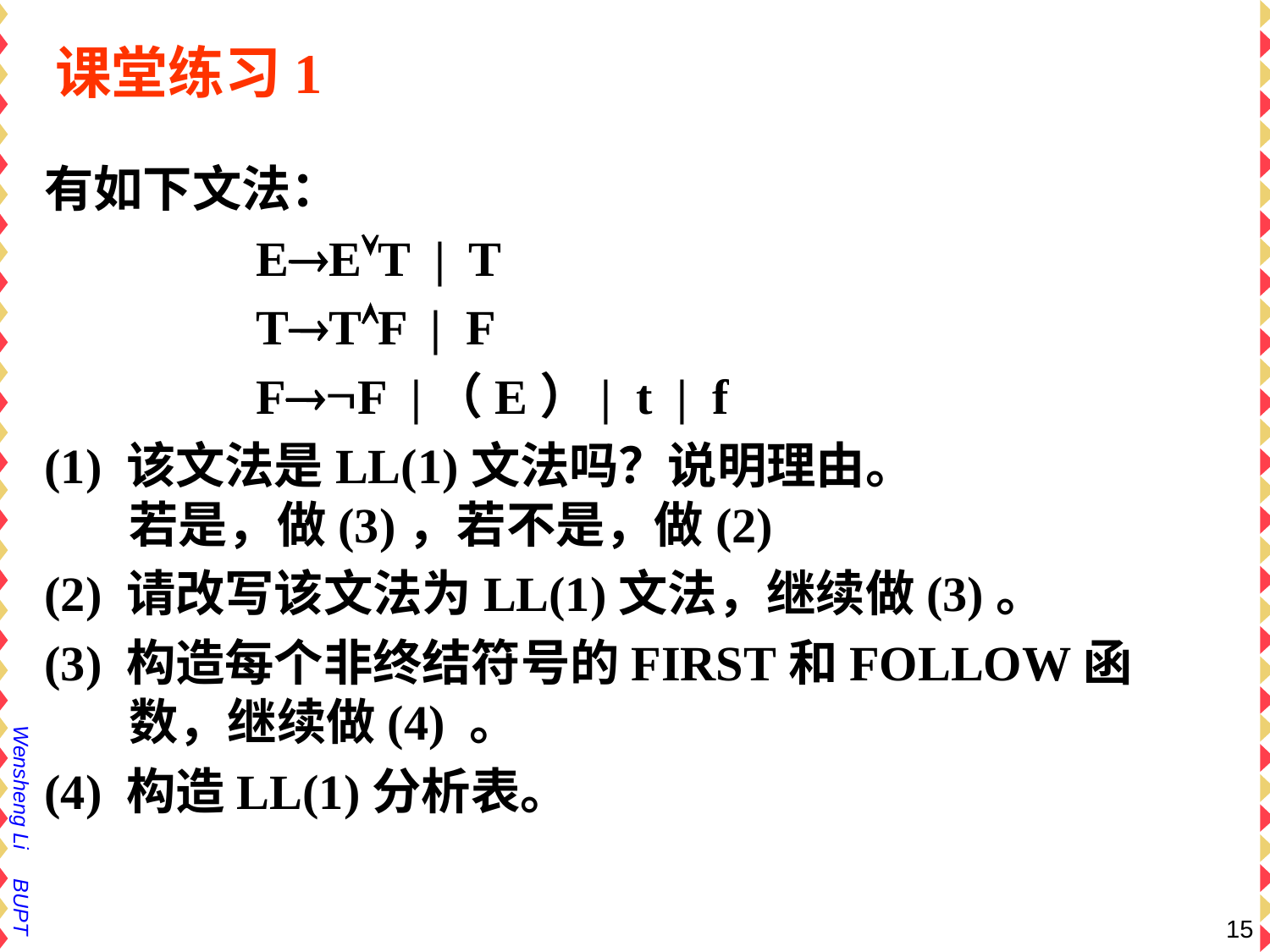

# 课堂练习1
有如下文法：
		E→E∨T  |  T
		T→T∧F  |  F
		F→¬F  |（E）|  t  |  f
(1) 该文法是LL(1)文法吗？说明理由。
若是，做(3)，若不是，做(2)
(2) 请改写该文法为LL(1)文法，继续做(3)。
(3) 构造每个非终结符号的FIRST和FOLLOW函数，继续做(4) 。
(4) 构造LL(1)分析表。

15